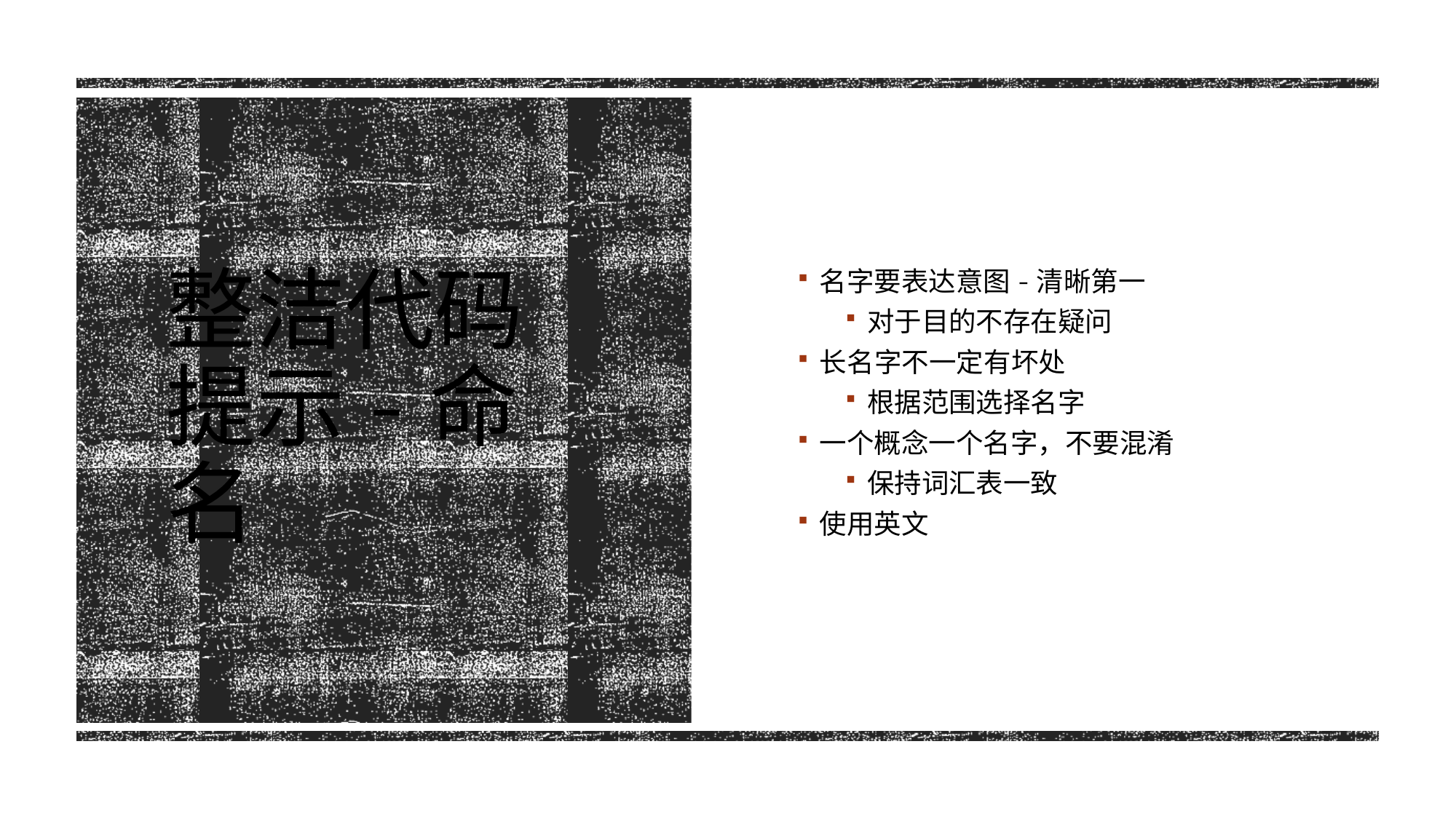

名字要表达意图-清晰第一
对于目的不存在疑问
长名字不一定有坏处
根据范围选择名字
一个概念一个名字，不要混淆
保持词汇表一致
使用英文
# 整洁代码提示-命名